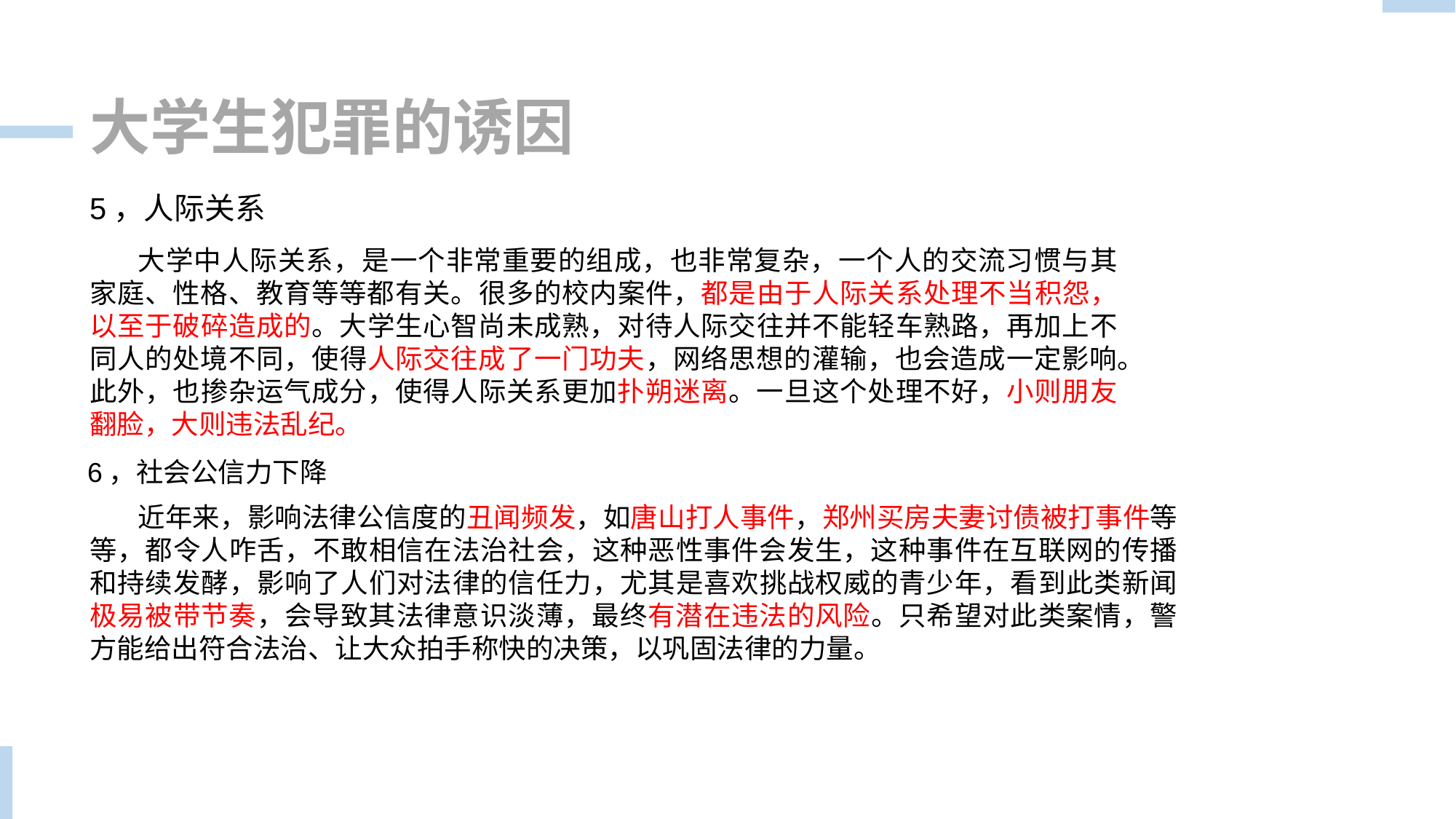

大学生犯罪的诱因
5，人际关系
大学中人际关系，是一个非常重要的组成，也非常复杂，一个人的交流习惯与其家庭、性格、教育等等都有关。很多的校内案件，都是由于人际关系处理不当积怨，以至于破碎造成的。大学生心智尚未成熟，对待人际交往并不能轻车熟路，再加上不同人的处境不同，使得人际交往成了一门功夫，网络思想的灌输，也会造成一定影响。此外，也掺杂运气成分，使得人际关系更加扑朔迷离。一旦这个处理不好，小则朋友翻脸，大则违法乱纪。

6，社会公信力下降
近年来，影响法律公信度的丑闻频发，如唐山打人事件，郑州买房夫妻讨债被打事件等等，都令人咋舌，不敢相信在法治社会，这种恶性事件会发生，这种事件在互联网的传播和持续发酵，影响了人们对法律的信任力，尤其是喜欢挑战权威的青少年，看到此类新闻极易被带节奏，会导致其法律意识淡薄，最终有潜在违法的风险。只希望对此类案情，警方能给出符合法治、让大众拍手称快的决策，以巩固法律的力量。